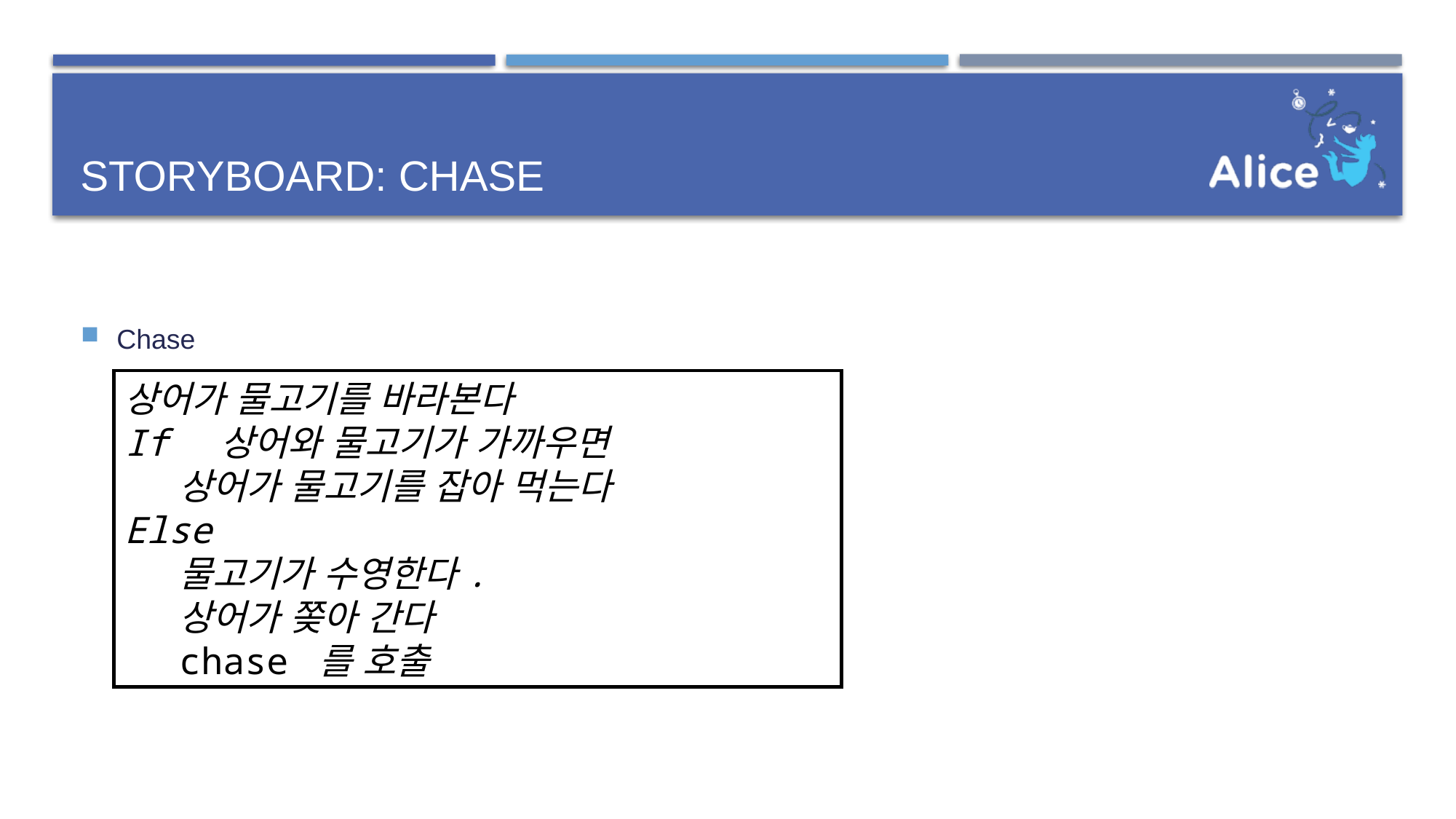

# Storyboard: chase
Chase

상어가 물고기를 바라본다
If  상어와 물고기가 가까우면
상어가 물고기를 잡아 먹는다
Else
물고기가 수영한다.
상어가 쫒아 간다
chase 를 호출